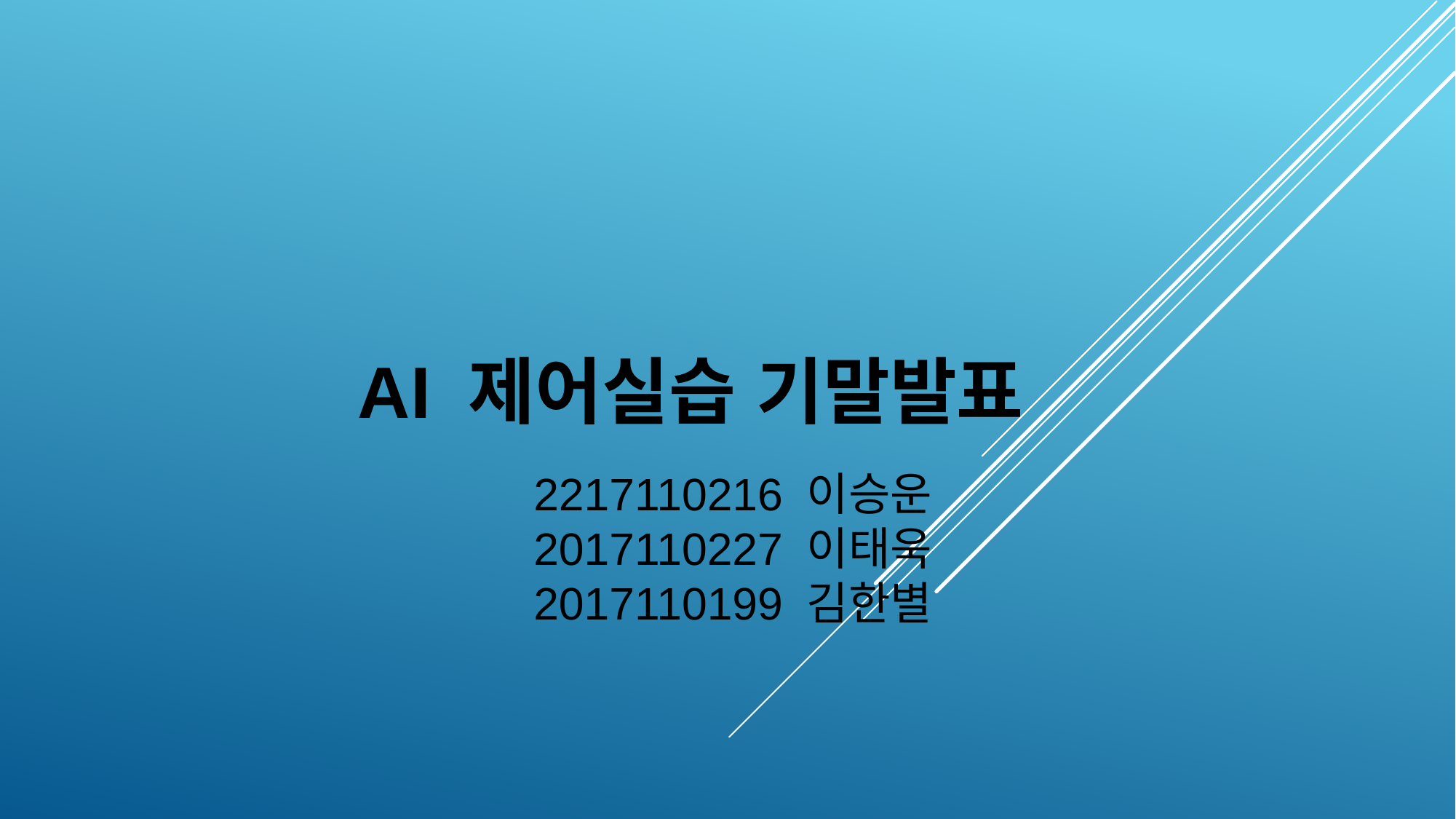

# Ai 제어실습 기말발표
2217110216 이승운
2017110227 이태욱
2017110199 김한별